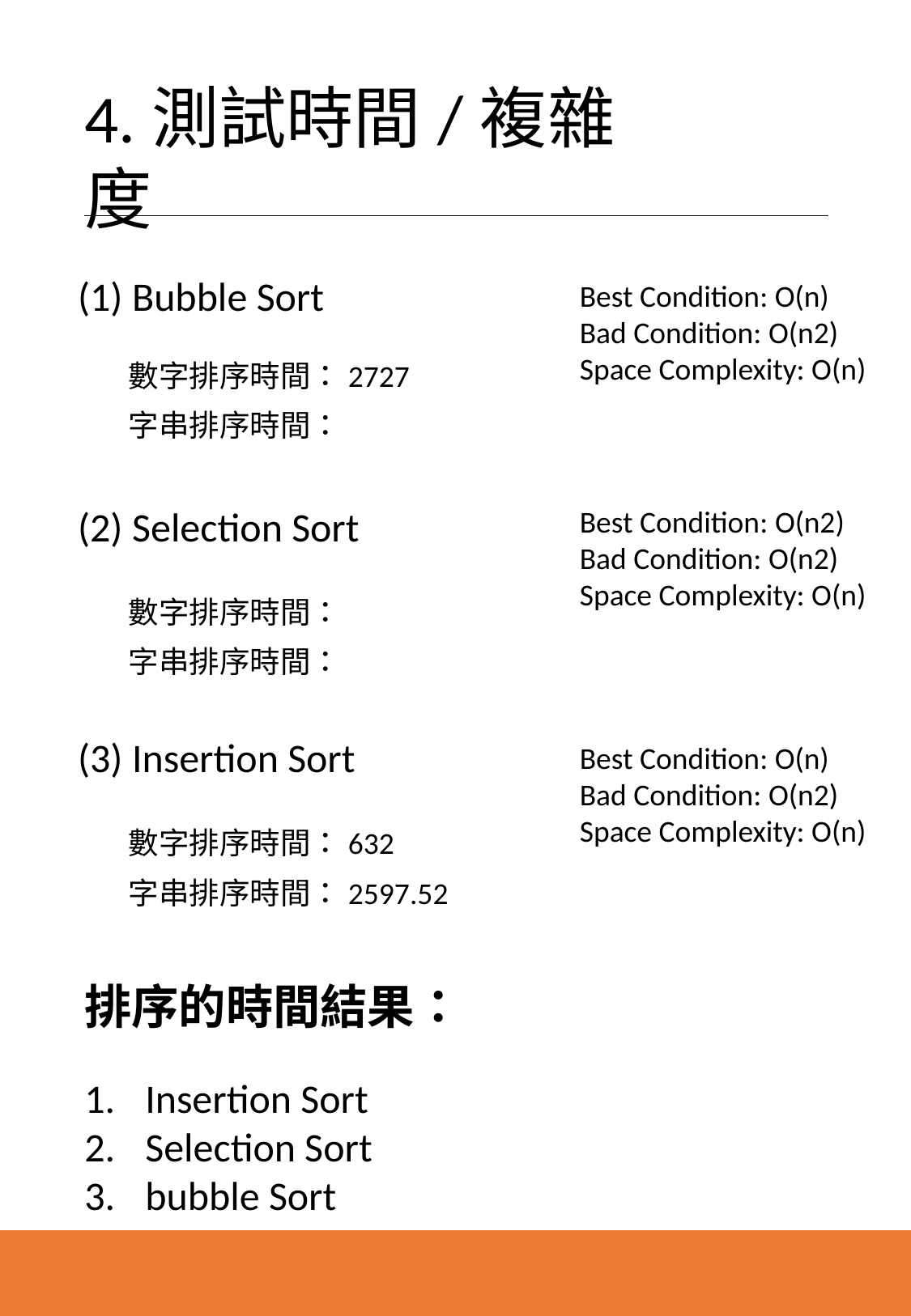

4.測試時間/複雜度
(1) Bubble Sort
Best Condition: O(n)
Bad Condition: Ο(n2)
Space Complexity: O(n)
數字排序時間：2727
字串排序時間：
(2) Selection Sort
Best Condition: Ο(n2)
Bad Condition: Ο(n2)
Space Complexity: O(n)
數字排序時間：
字串排序時間：
(3) Insertion Sort
Best Condition: O(n)
Bad Condition: Ο(n2)
Space Complexity: O(n)
數字排序時間：632
字串排序時間：2597.52
排序的時間結果：
Insertion Sort
Selection Sort
bubble Sort